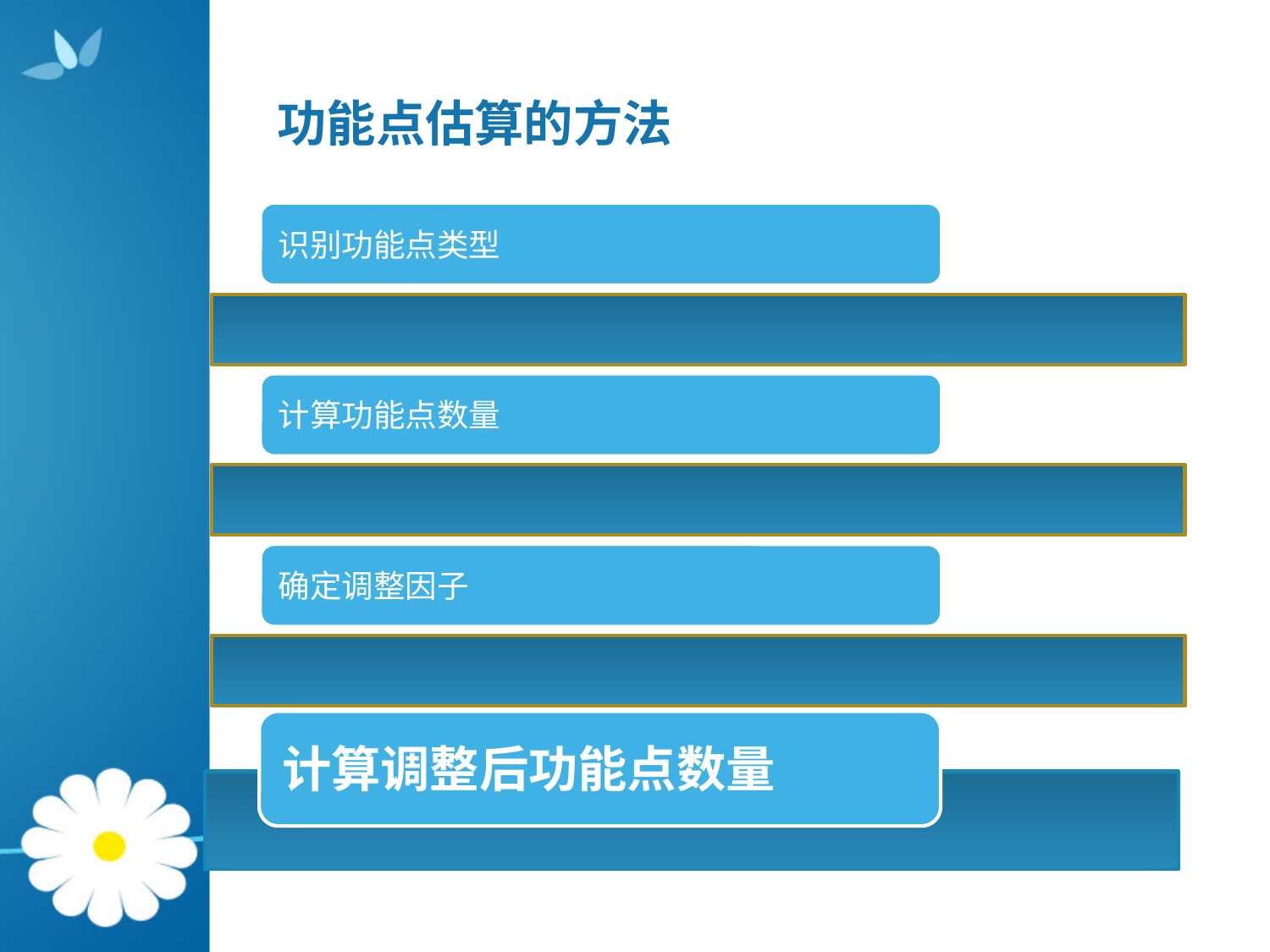

功能点估算的方法
识别功能点类型
计算功能点数量
确定调整因子

计算调整后功能点数量